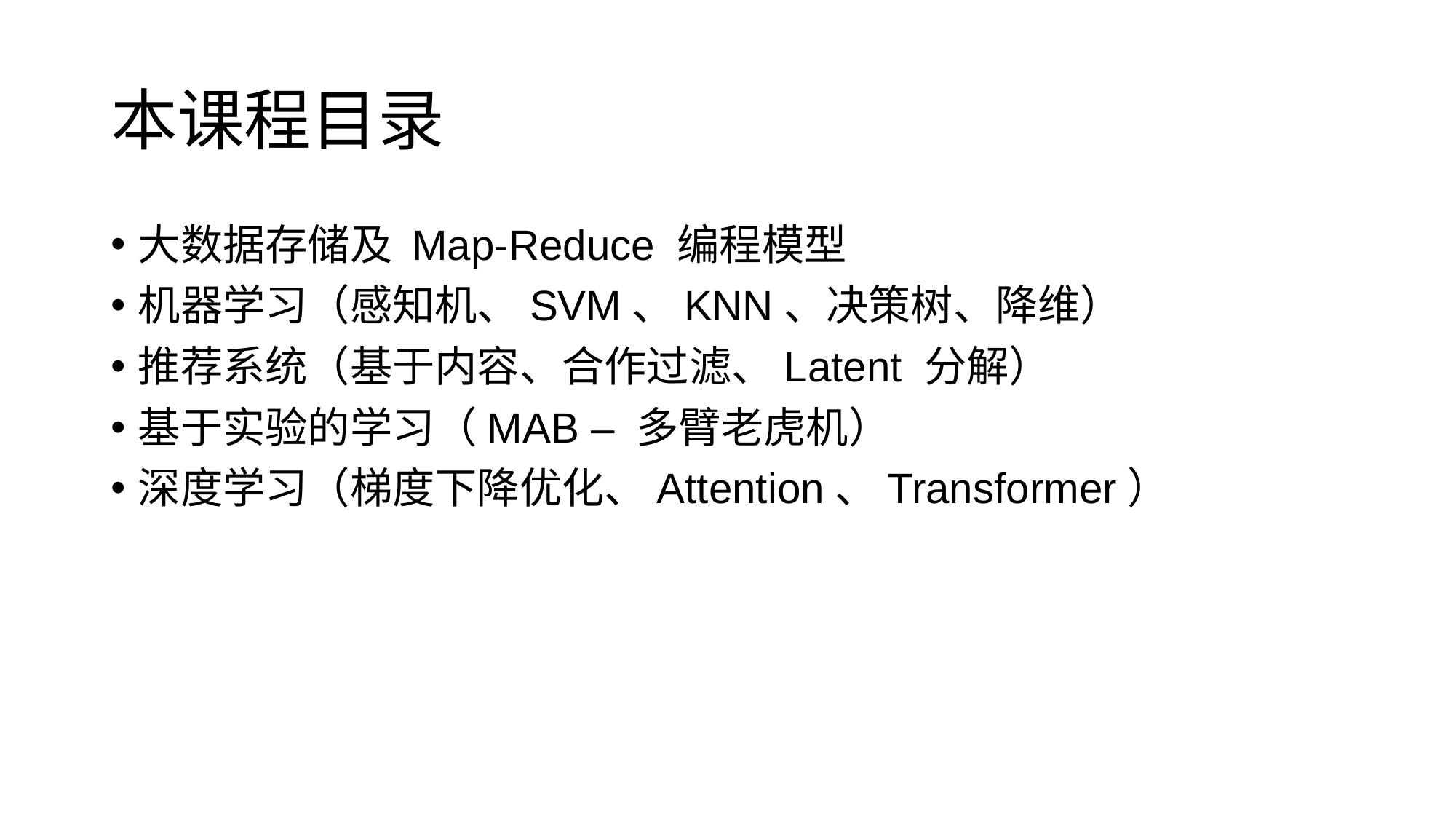

# 本课程目录
大数据存储及 Map-Reduce 编程模型
机器学习（感知机、SVM、KNN、决策树、降维）
推荐系统（基于内容、合作过滤、Latent 分解）
基于实验的学习（MAB – 多臂老虎机）
深度学习（梯度下降优化、Attention、Transformer）